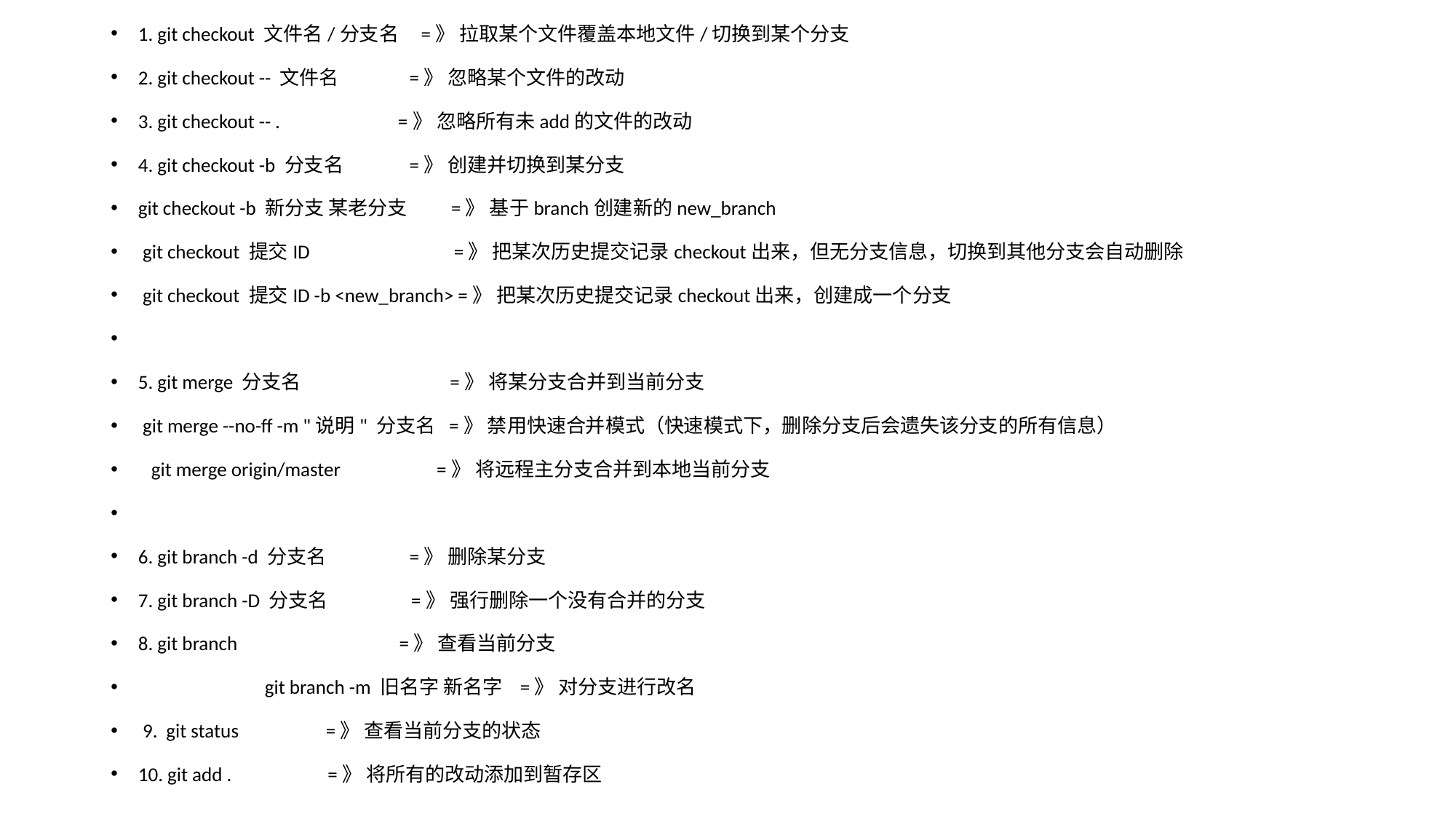

1. git checkout 文件名/分支名    =》 拉取某个文件覆盖本地文件/切换到某个分支
2. git checkout -- 文件名               =》 忽略某个文件的改动
3. git checkout -- .                           =》 忽略所有未add的文件的改动
4. git checkout -b 分支名              =》 创建并切换到某分支
git checkout -b 新分支 某老分支         =》 基于branch创建新的new_branch
 git checkout 提交ID                                 =》 把某次历史提交记录checkout出来，但无分支信息，切换到其他分支会自动删除
 git checkout 提交ID -b <new_branch> =》 把某次历史提交记录checkout出来，创建成一个分支

5. git merge 分支名                                 =》 将某分支合并到当前分支
 git merge --no-ff -m "说明" 分支名  =》 禁用快速合并模式（快速模式下，删除分支后会遗失该分支的所有信息）
   git merge origin/master                      =》 将远程主分支合并到本地当前分支

6. git branch -d 分支名                  =》 删除某分支
7. git branch -D 分支名                  =》 强行删除一个没有合并的分支
8. git branch                                     =》 查看当前分支
	    git branch -m 旧名字 新名字   =》 对分支进行改名
 9.  git status                    =》 查看当前分支的状态
10. git add .                      =》 将所有的改动添加到暂存区